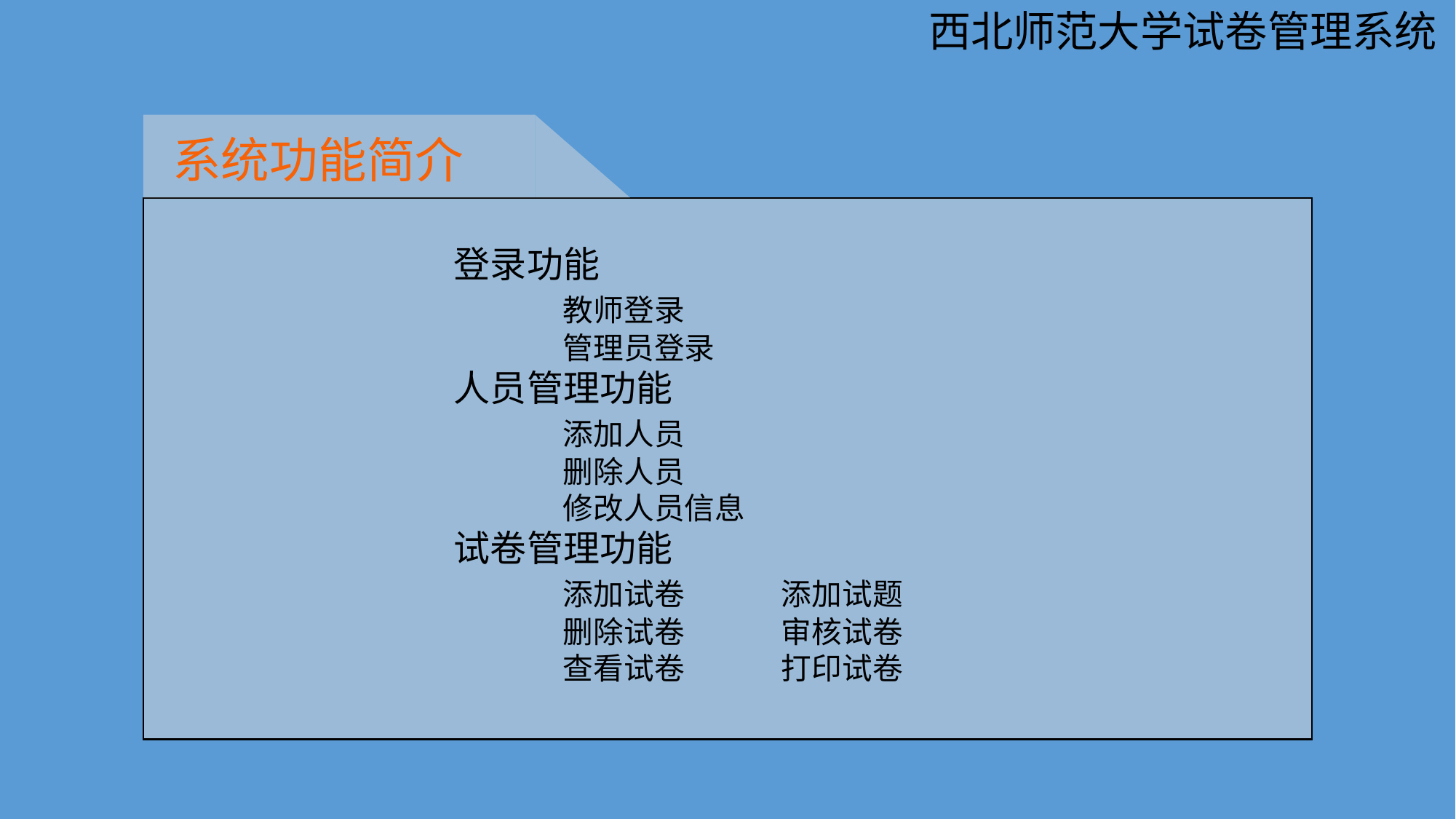

系统功能简介
登录功能
	教师登录
	管理员登录
人员管理功能
	添加人员
	删除人员
	修改人员信息
试卷管理功能
	添加试卷	添加试题
	删除试卷	审核试卷
	查看试卷	打印试卷